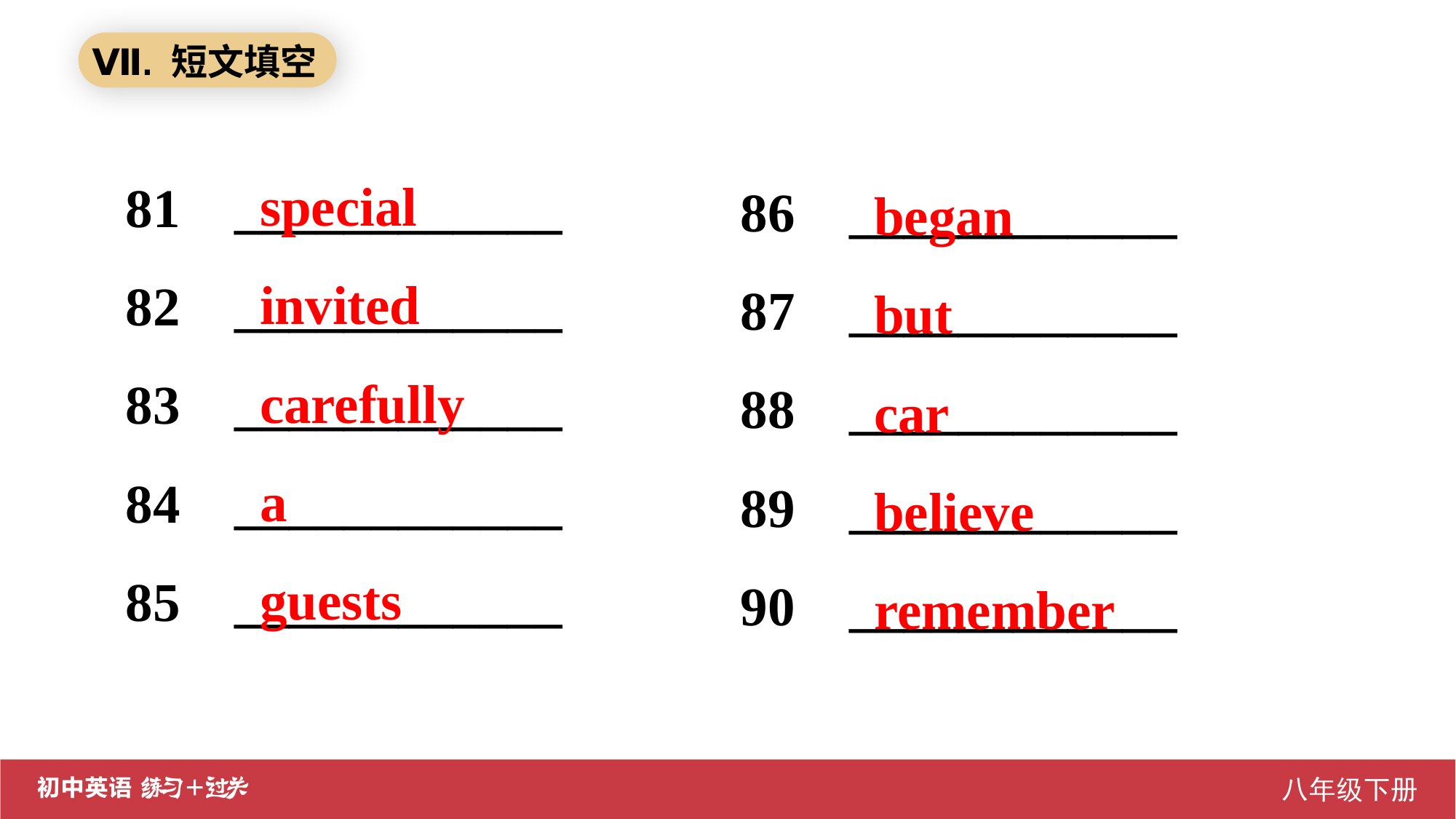

Ⅶ. 短文填空
special
invited
carefully
a
guests
81    ____________
82    ____________
83    ____________
84    ____________
85    ____________
86    ____________
87    ____________
88    ____________
89    ____________
90    ____________
began
but
car
believe
remember